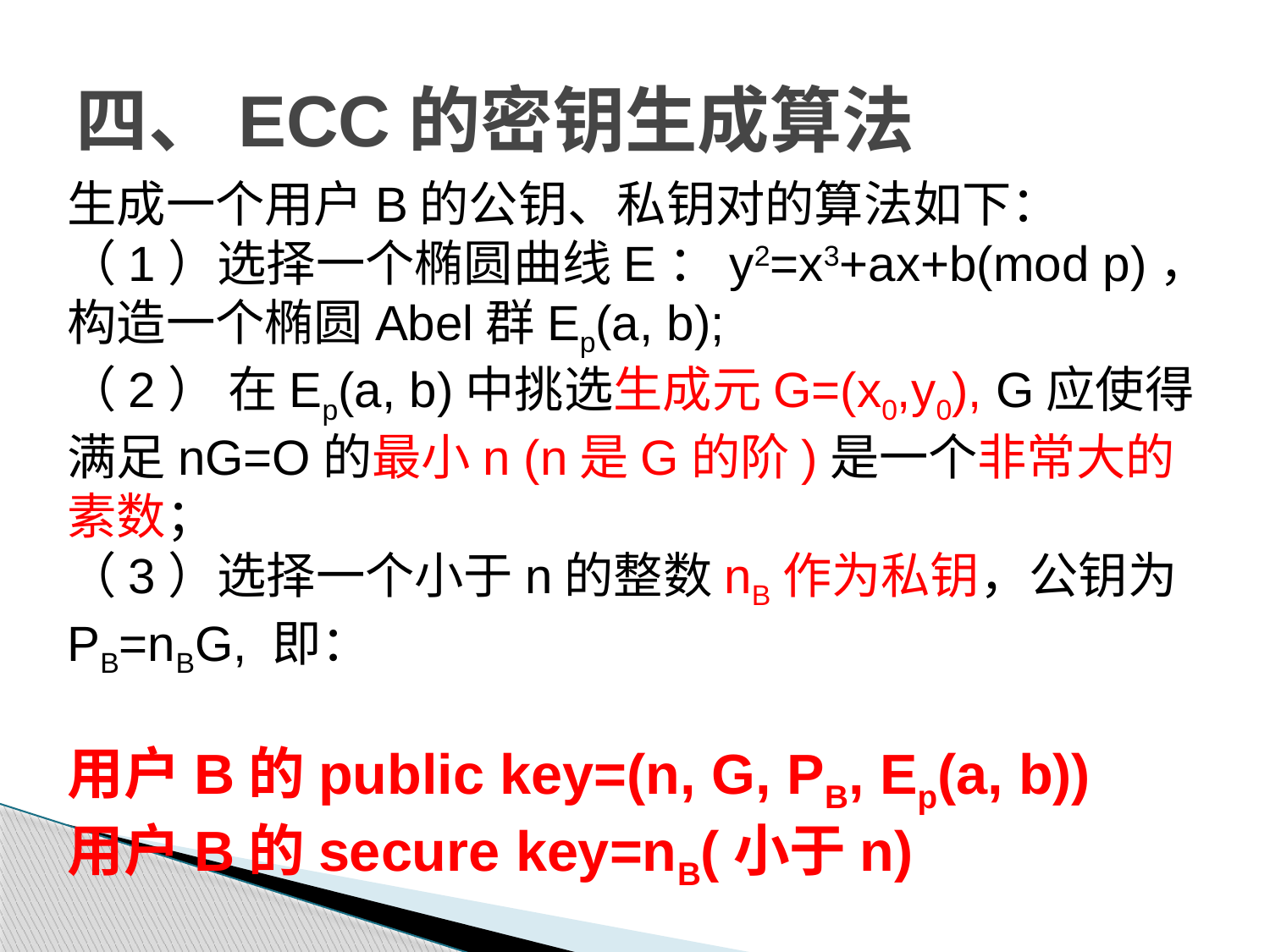

# 四、ECC的密钥生成算法
生成一个用户B的公钥、私钥对的算法如下：
（1）选择一个椭圆曲线E：y2=x3+ax+b(mod p)，构造一个椭圆Abel群Ep(a, b);
（2） 在Ep(a, b)中挑选生成元G=(x0,y0), G应使得满足nG=O的最小n (n是G的阶)是一个非常大的素数；
（3）选择一个小于n的整数nB作为私钥，公钥为PB=nBG, 即：

用户B的public key=(n, G, PB, Ep(a, b))
用户B的secure key=nB(小于n)